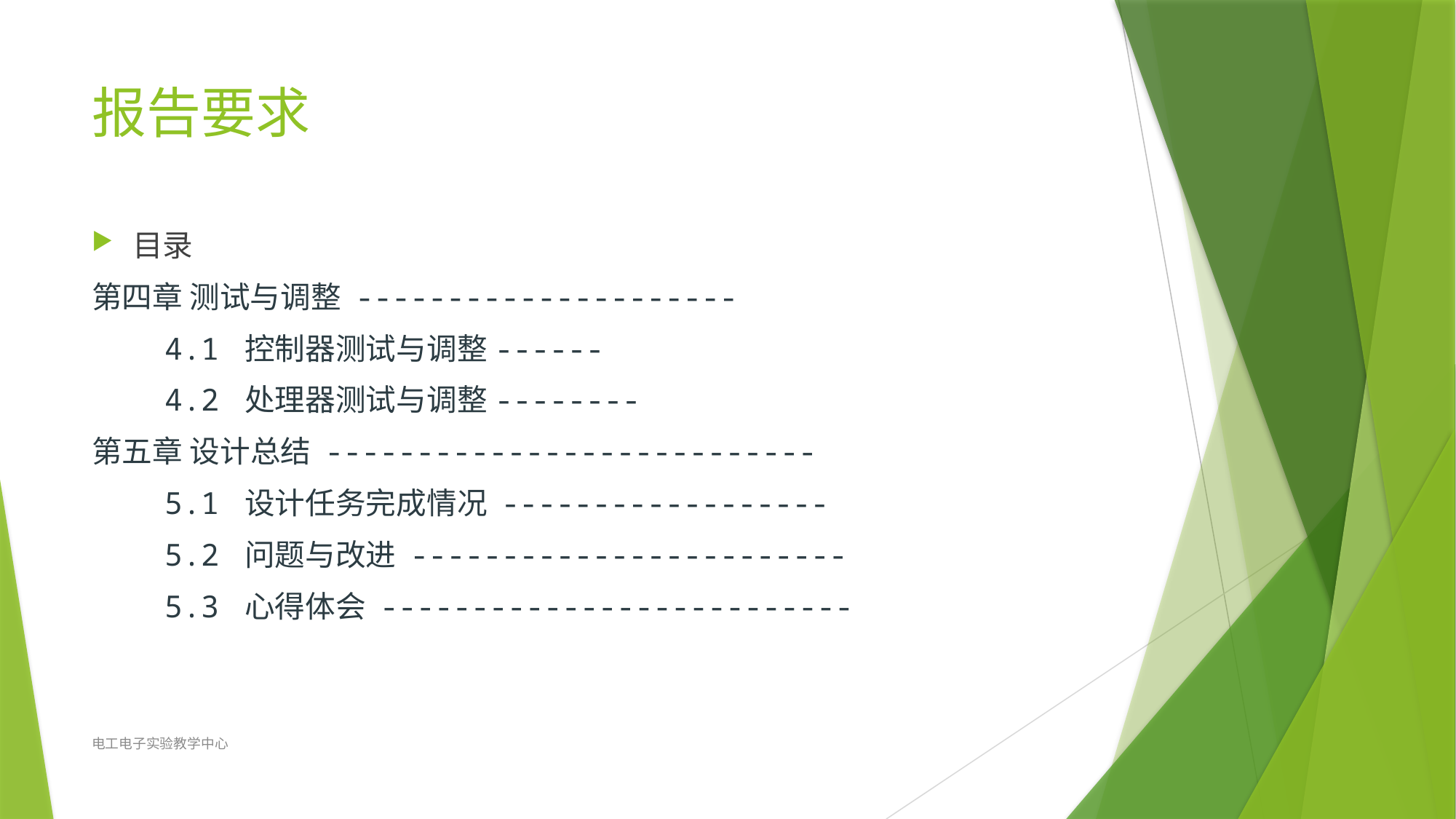

# 报告要求
目录
第四章 测试与调整 ---------------------
    4.1 控制器测试与调整------
    4.2 处理器测试与调整--------
第五章 设计总结 ---------------------------
    5.1 设计任务完成情况 ------------------
    5.2 问题与改进 ------------------------
    5.3 心得体会 --------------------------

电工电子实验教学中心